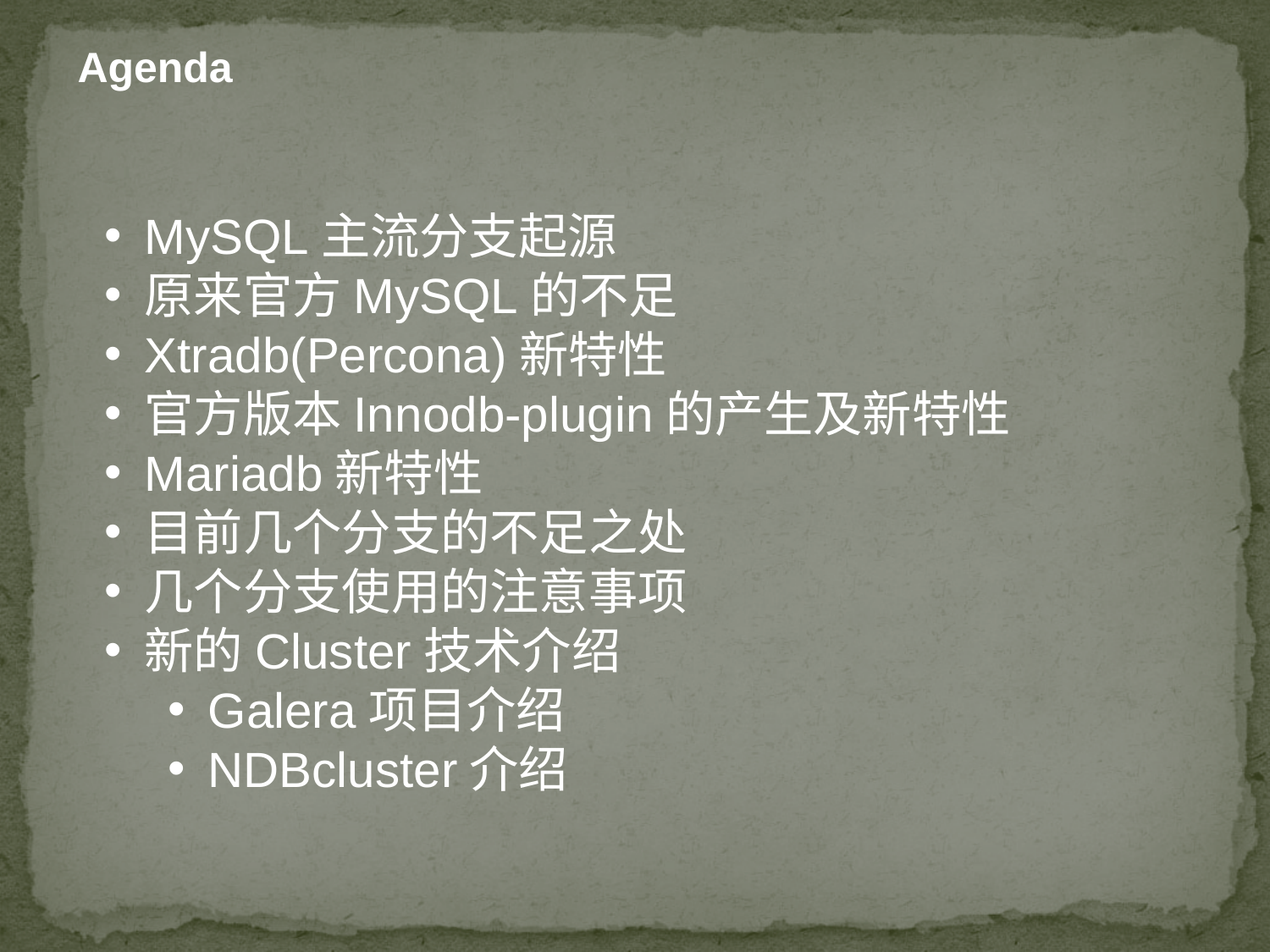

Agenda
MySQL主流分支起源
原来官方MySQL的不足
Xtradb(Percona)新特性
官方版本Innodb-plugin的产生及新特性
Mariadb新特性
目前几个分支的不足之处
几个分支使用的注意事项
新的Cluster技术介绍
Galera项目介绍
NDBcluster介绍